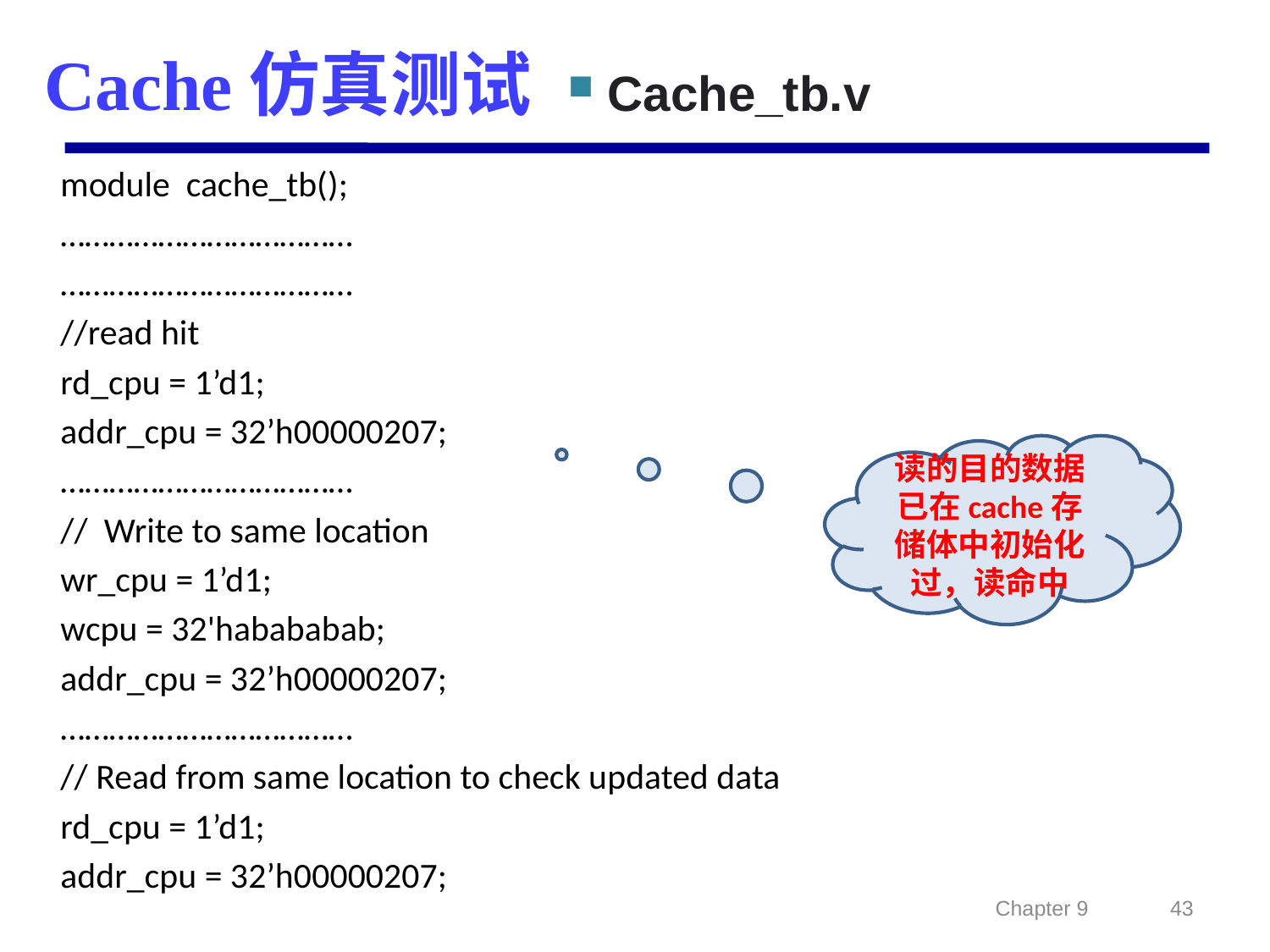

# Cache仿真测试
Cache_tb.v

module  cache_tb();
………………………………
………………………………
//read hit
rd_cpu = 1’d1;
addr_cpu = 32’h00000207;
………………………………
//  Write to same location
wr_cpu = 1’d1;
wcpu = 32'habababab;
addr_cpu = 32’h00000207;
………………………………
// Read from same location to check updated data
rd_cpu = 1’d1;
addr_cpu = 32’h00000207;

读的目的数据已在cache存储体中初始化过，读命中
Chapter 9
43